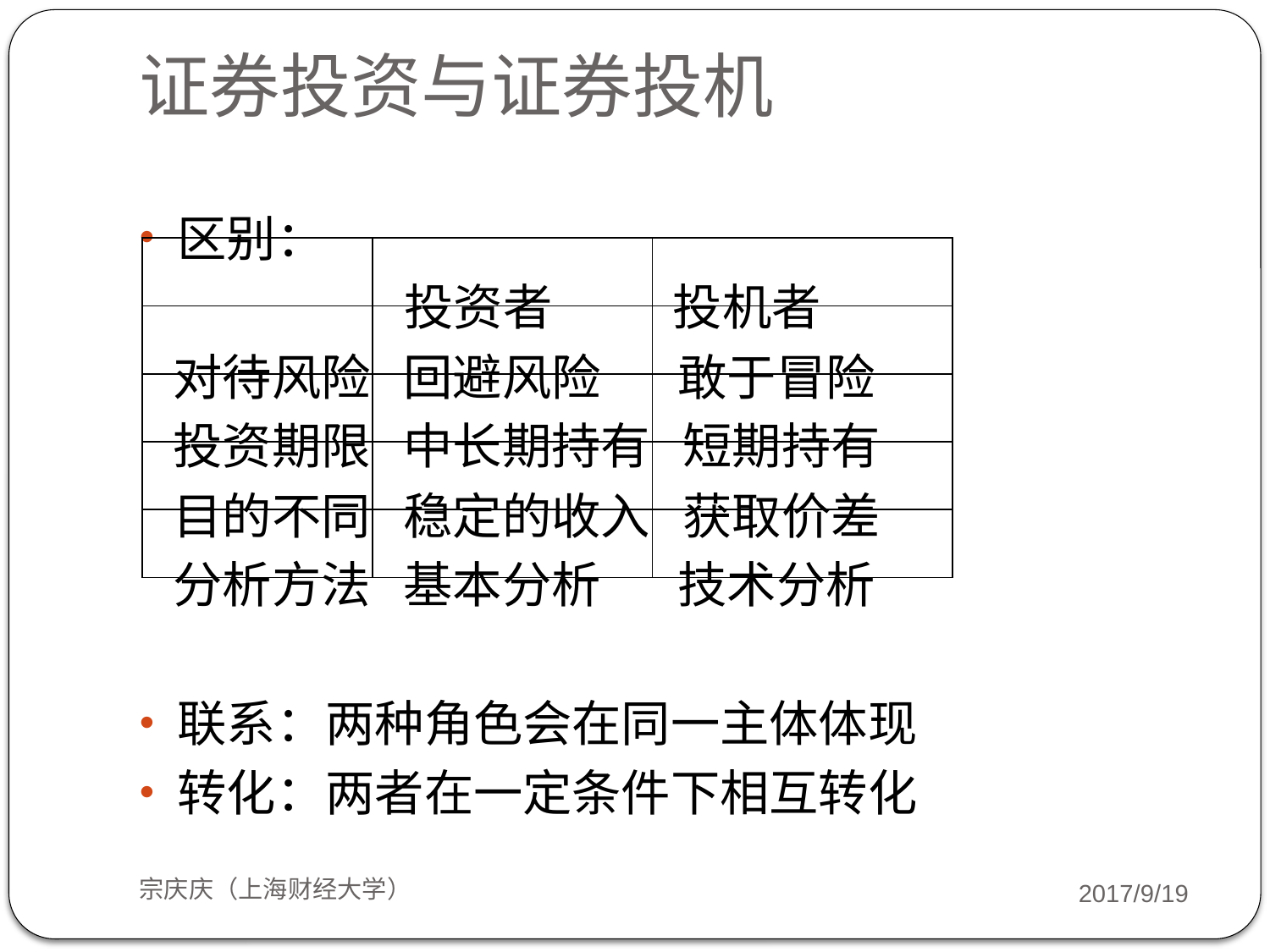

# 证券投资与证券投机
区别：
                       投资者           投机者
  对待风险   回避风险       敢于冒险
  投资期限   中长期持有   短期持有
  目的不同   稳定的收入   获取价差
  分析方法   基本分析       技术分析

联系：两种角色会在同一主体体现
转化：两者在一定条件下相互转化
|  |  |  |
| --- | --- | --- |
|  |  |  |
|  |  |  |
|  |  |  |
|  |  |  |
宗庆庆（上海财经大学）
2017/9/19